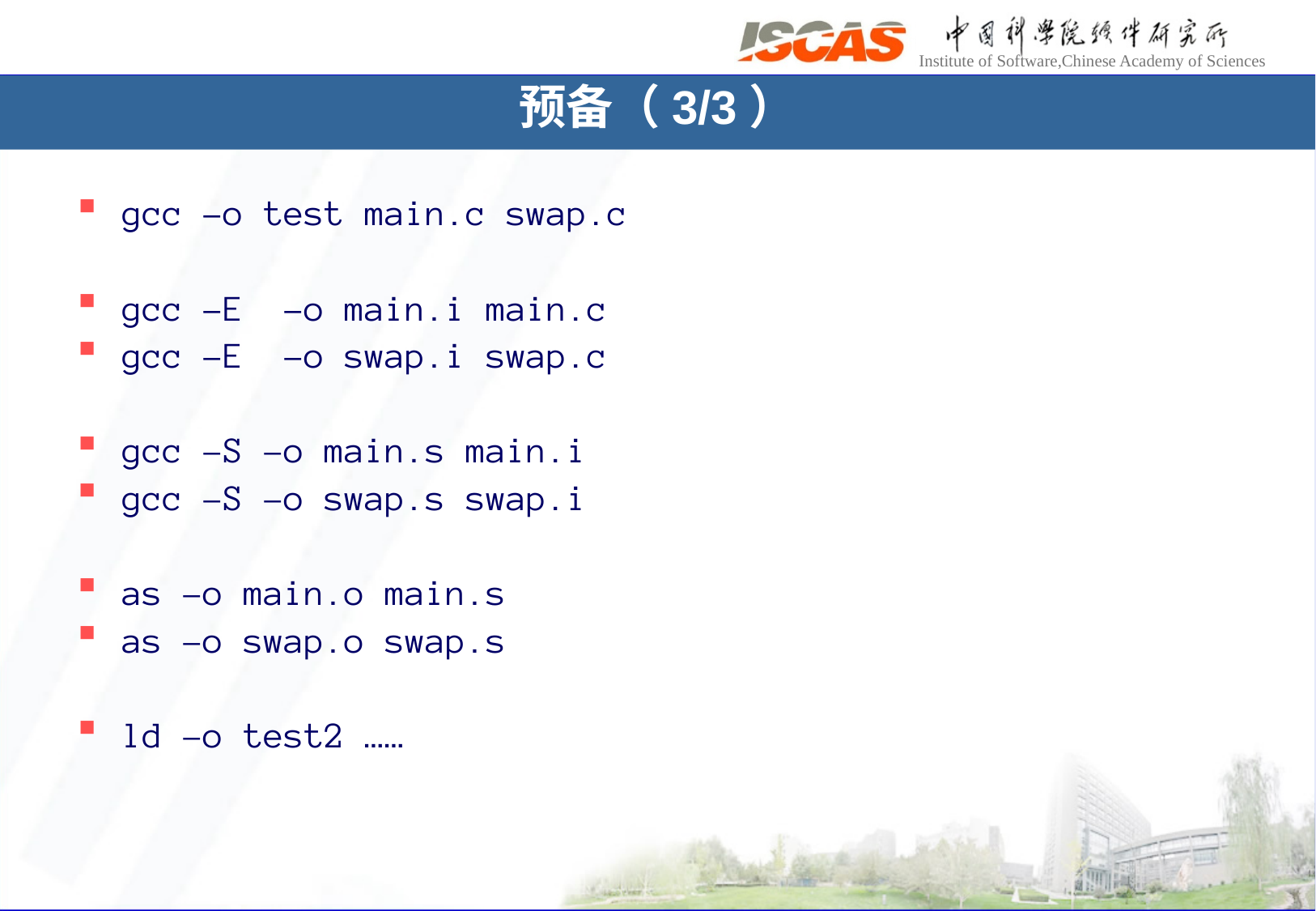

预备（3/3）
gcc -o test main.c swap.c

gcc -E  -o main.i main.c
gcc -E  -o swap.i swap.c

gcc –S –o main.s main.i
gcc –S –o swap.s swap.i

as –o main.o main.s
as –o swap.o swap.s

ld –o test2 ……